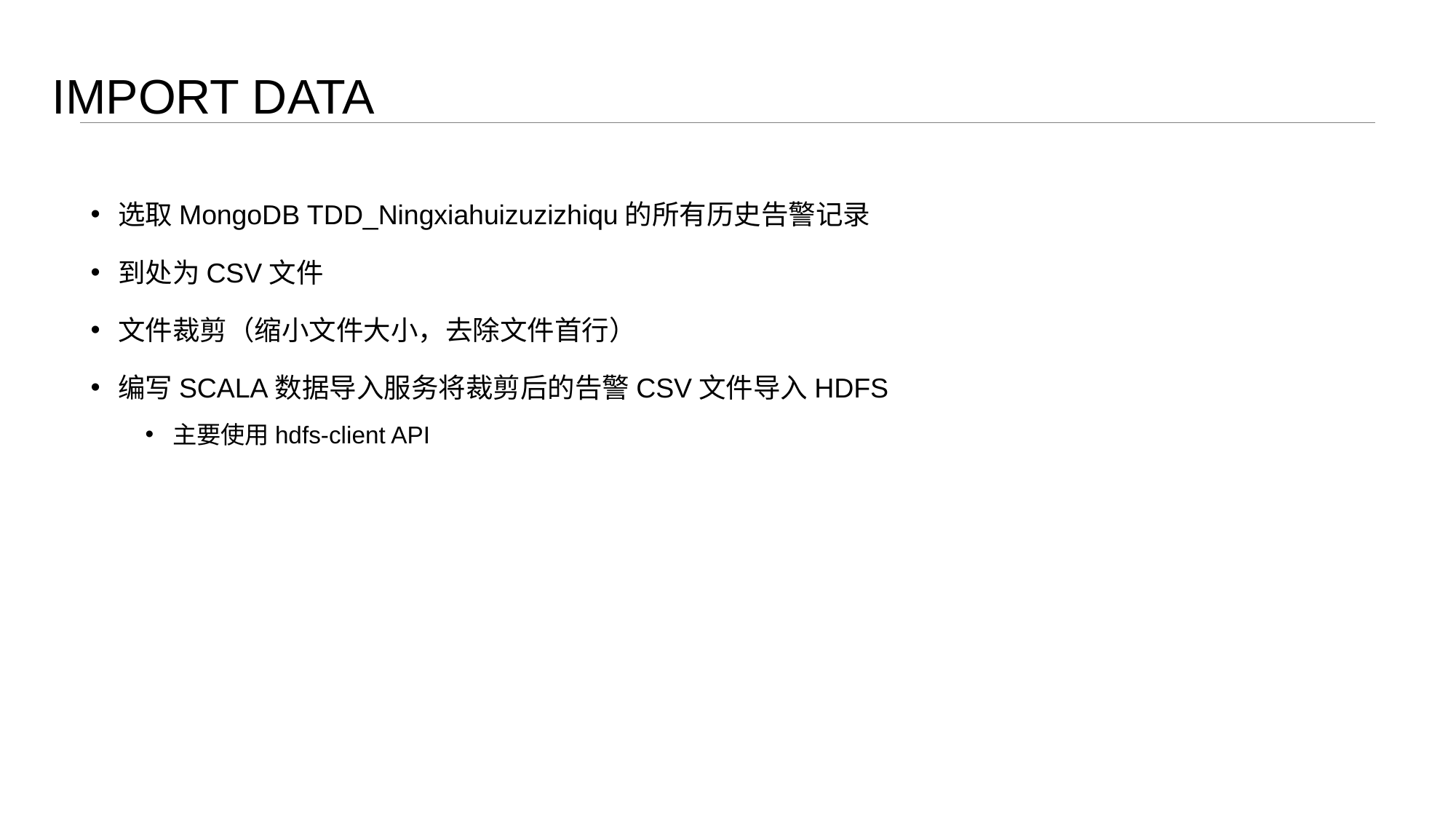

IMPORT DATA

选取MongoDB TDD_Ningxiahuizuzizhiqu的所有历史告警记录
到处为CSV文件
文件裁剪（缩小文件大小，去除文件首行）
编写SCALA数据导入服务将裁剪后的告警CSV文件导入HDFS
主要使用hdfs-client API